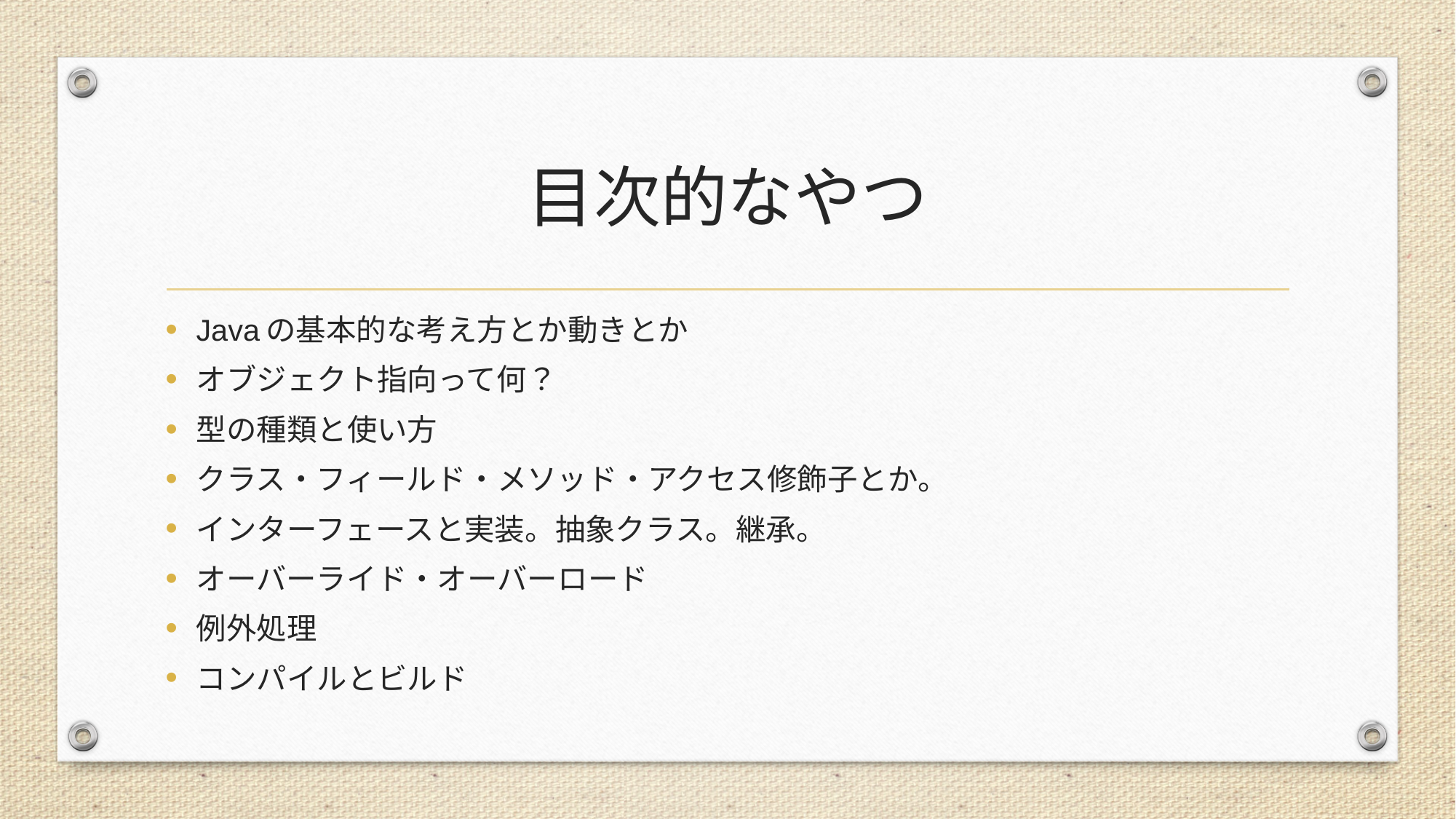

# 目次的なやつ
Javaの基本的な考え方とか動きとか
オブジェクト指向って何？
型の種類と使い方
クラス・フィールド・メソッド・アクセス修飾子とか。
インターフェースと実装。抽象クラス。継承。
オーバーライド・オーバーロード
例外処理
コンパイルとビルド